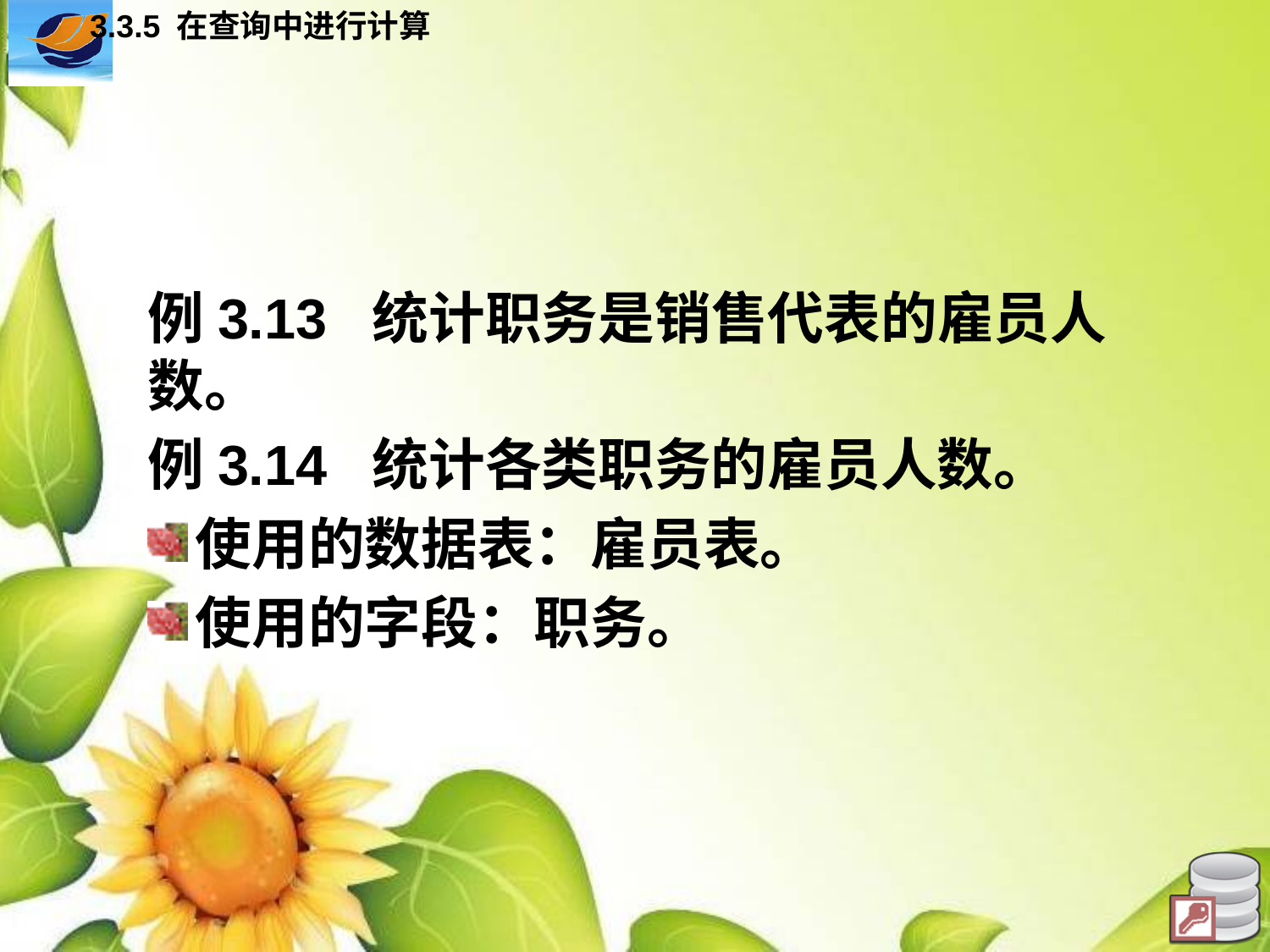

3.3.5 在查询中进行计算
例3.13  统计职务是销售代表的雇员人数。
例3.14  统计各类职务的雇员人数。
使用的数据表：雇员表。
使用的字段：职务。